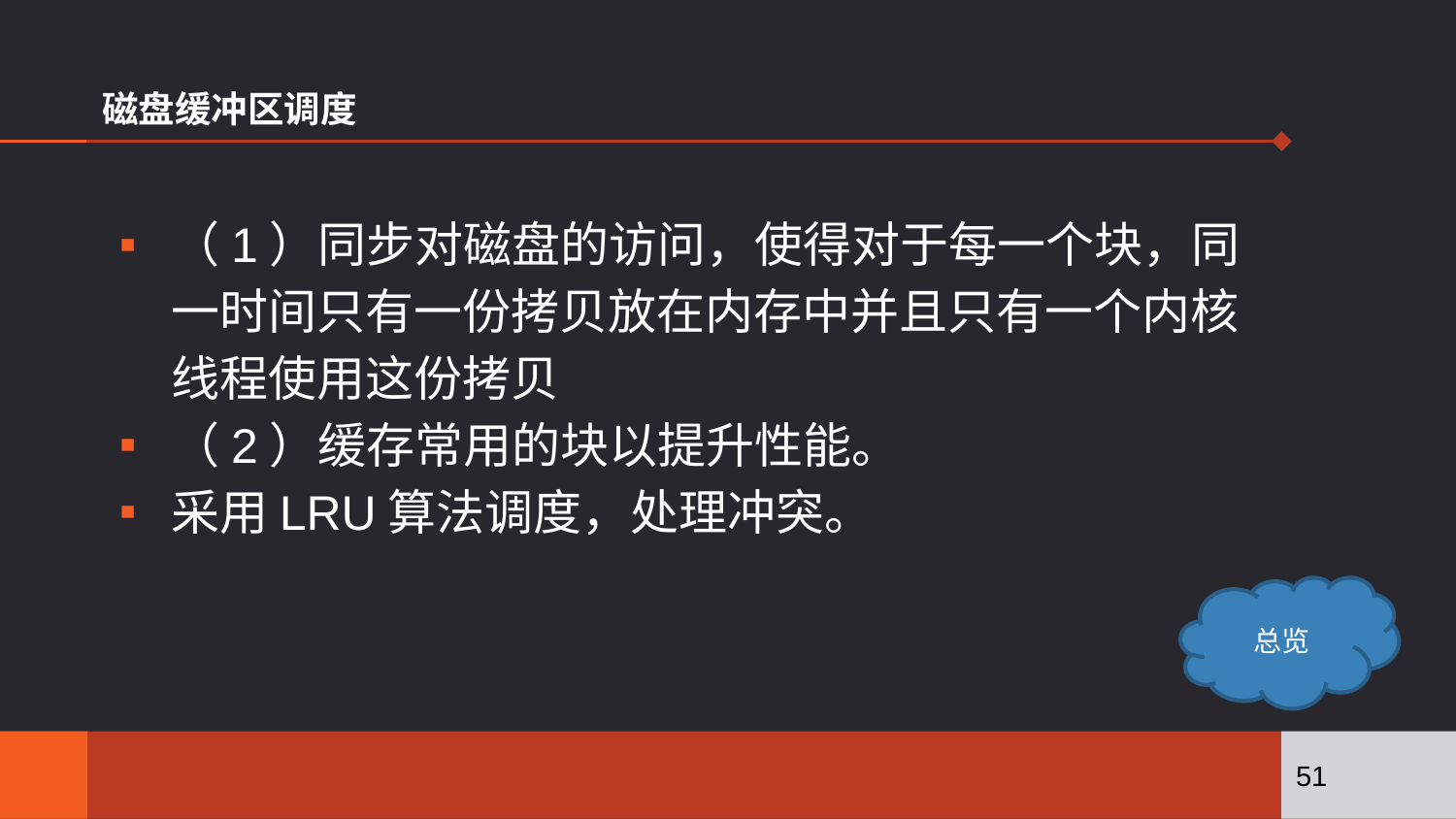

# 磁盘缓冲区调度
（1）同步对磁盘的访问，使得对于每一个块，同一时间只有一份拷贝放在内存中并且只有一个内核线程使用这份拷贝
（2）缓存常用的块以提升性能。
采用LRU算法调度，处理冲突。
总览
51